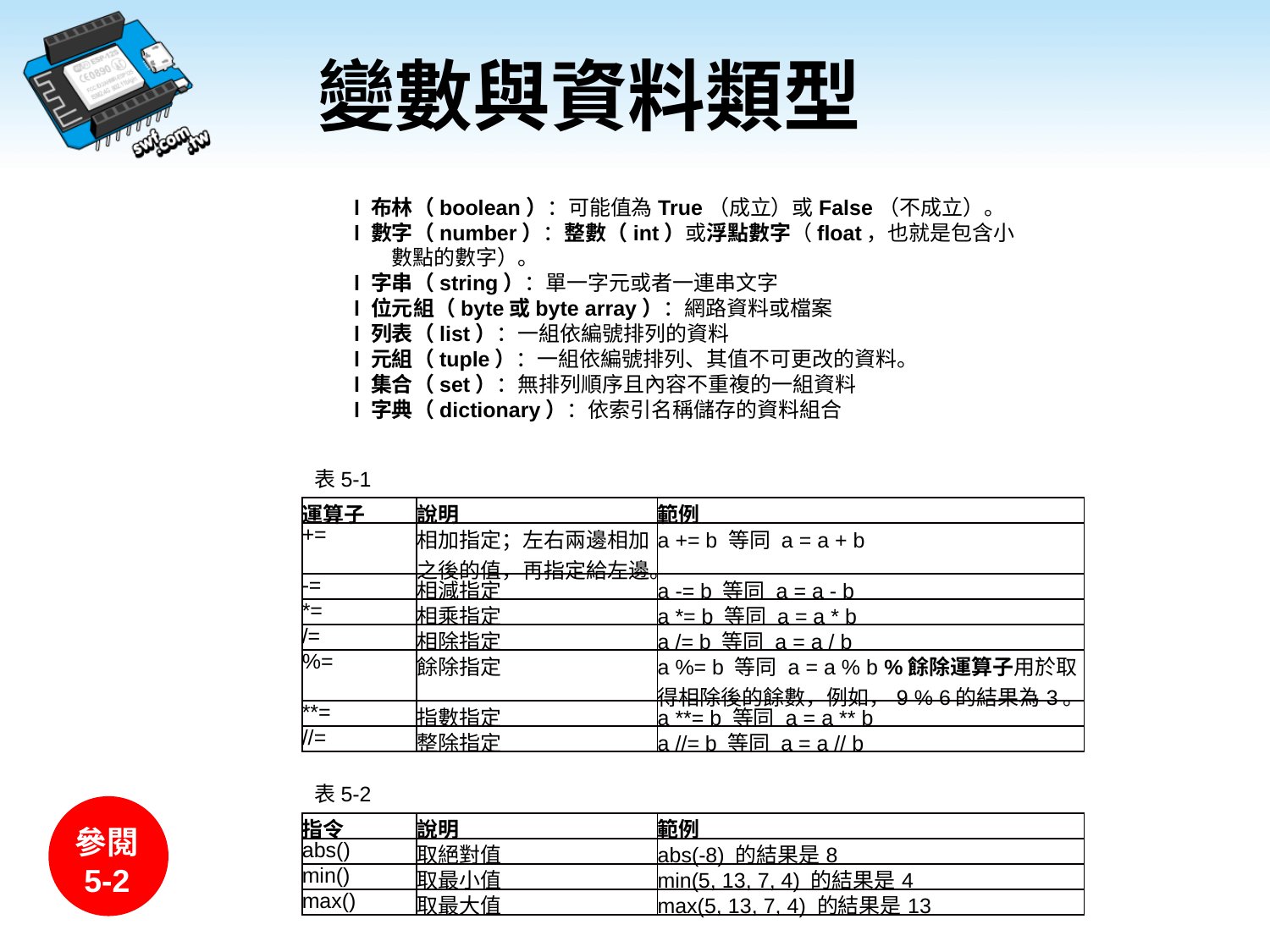

# 變數與資料類型
l 布林（boolean）：可能值為True（成立）或False（不成立）。
l 數字（number）：整數（int）或浮點數字（float，也就是包含小數點的數字）。
l 字串（string）：單一字元或者一連串文字
l 位元組（byte或byte array）：網路資料或檔案
l 列表（list）：一組依編號排列的資料
l 元組（tuple）：一組依編號排列、其值不可更改的資料。
l 集合（set）：無排列順序且內容不重複的一組資料
l 字典（dictionary）：依索引名稱儲存的資料組合
表5-1
| 運算子 | 說明 | 範例 |
| --- | --- | --- |
| += | 相加指定；左右兩邊相加之後的值，再指定給左邊。 | a += b 等同 a = a + b |
| -= | 相減指定 | a -= b 等同 a = a - b |
| \*= | 相乘指定 | a \*= b 等同 a = a \* b |
| /= | 相除指定 | a /= b 等同 a = a / b |
| %= | 餘除指定 | a %= b 等同 a = a % b %餘除運算子用於取得相除後的餘數，例如，9 % 6的結果為3。 |
| \*\*= | 指數指定 | a \*\*= b 等同 a = a \*\* b |
| //= | 整除指定 | a //= b 等同 a = a // b |
表5-2

| 指令 | 說明 | 範例 |
| --- | --- | --- |
| abs() | 取絕對值 | abs(-8) 的結果是8 |
| min() | 取最小值 | min(5, 13, 7, 4) 的結果是4 |
| max() | 取最大值 | max(5, 13, 7, 4) 的結果是13 |
參閱
5-2